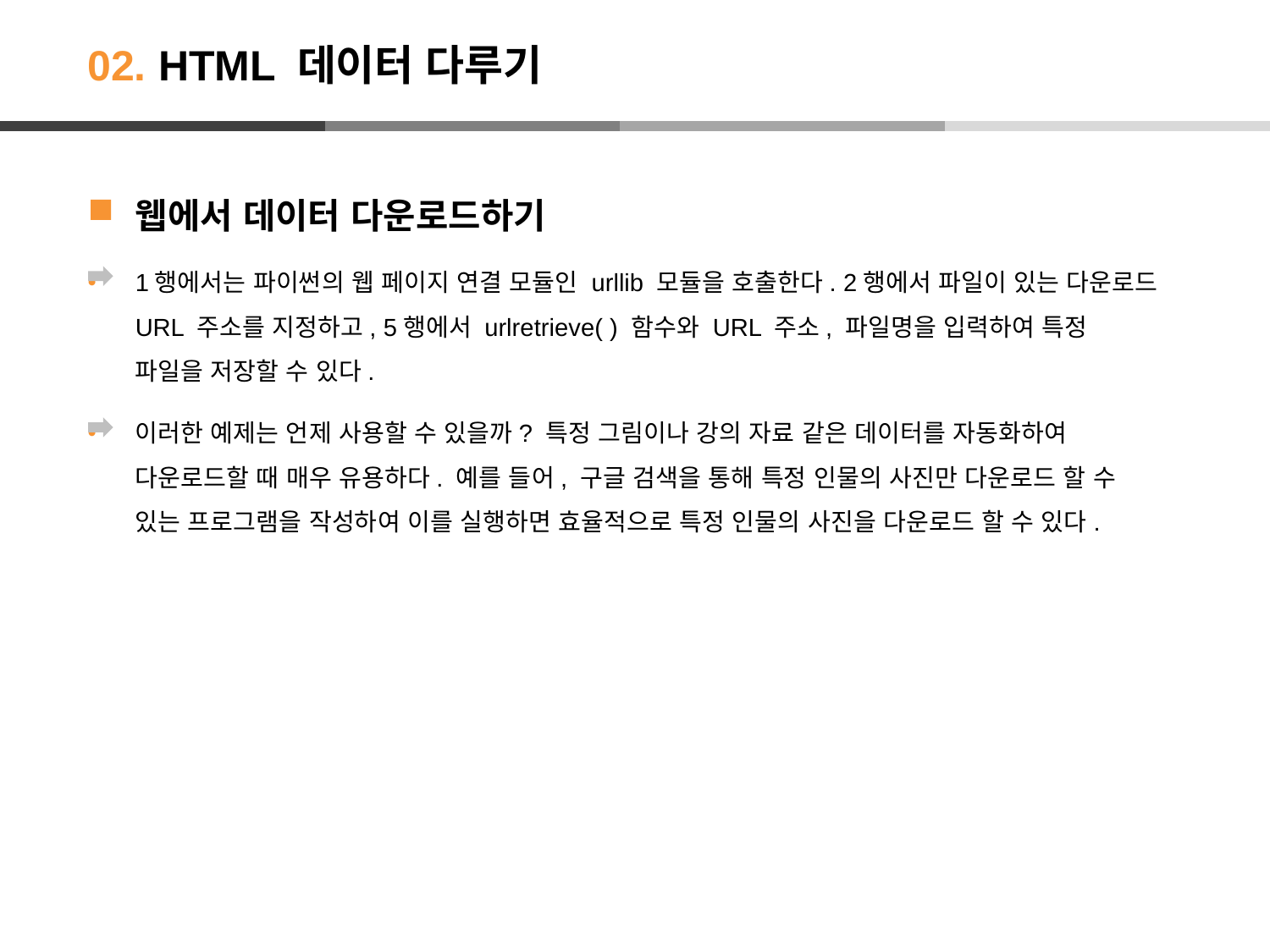

# 02. HTML 데이터 다루기
웹에서 데이터 다운로드하기
1행에서는 파이썬의 웹 페이지 연결 모듈인 urllib 모듈을 호출한다. 2행에서 파일이 있는 다운로드 URL 주소를 지정하고, 5행에서 urlretrieve( ) 함수와 URL 주소, 파일명을 입력하여 특정 파일을 저장할 수 있다.
이러한 예제는 언제 사용할 수 있을까? 특정 그림이나 강의 자료 같은 데이터를 자동화하여 다운로드할 때 매우 유용하다. 예를 들어, 구글 검색을 통해 특정 인물의 사진만 다운로드 할 수 있는 프로그램을 작성하여 이를 실행하면 효율적으로 특정 인물의 사진을 다운로드 할 수 있다.